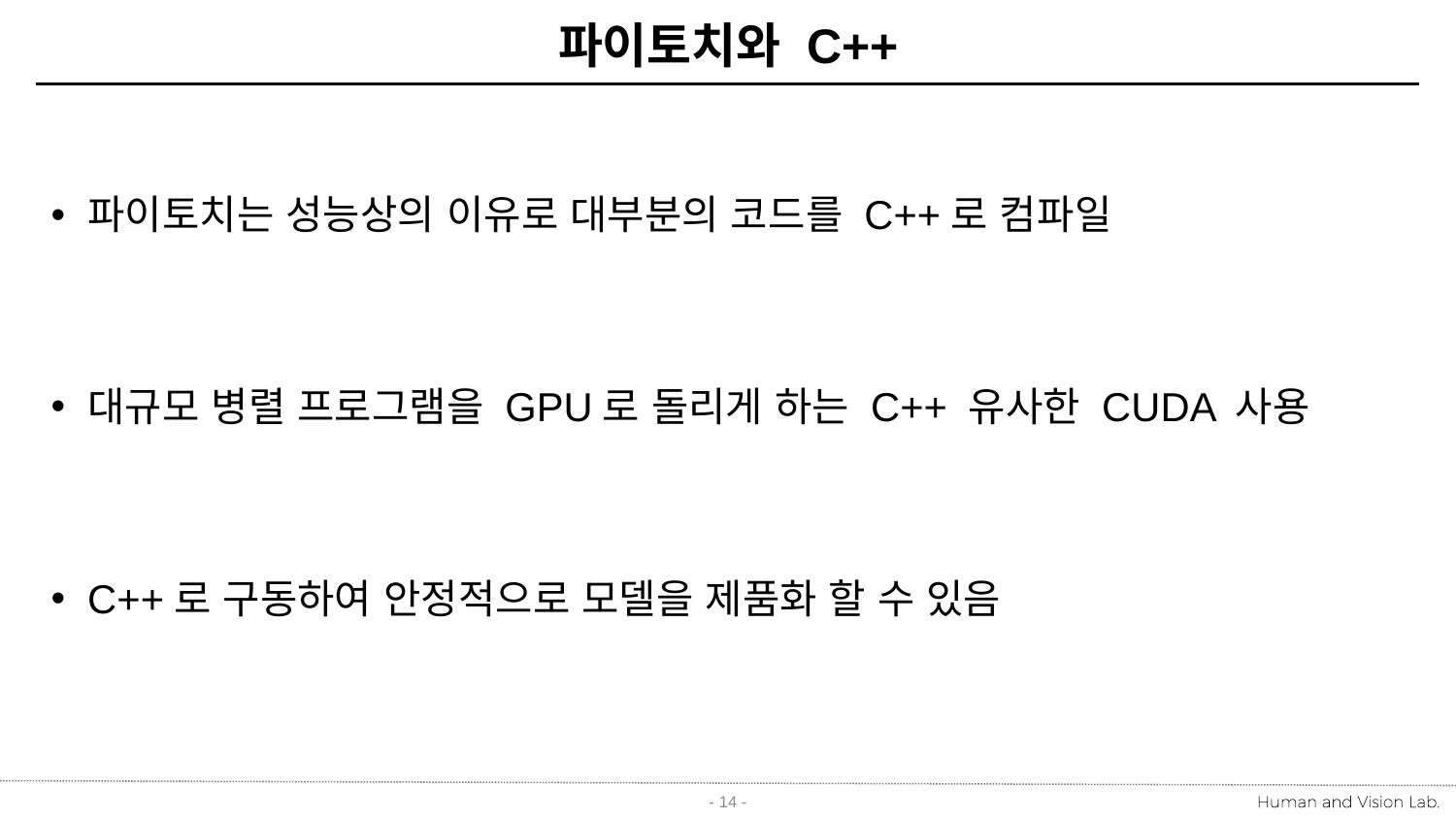

# 파이토치와 C++
파이토치는 성능상의 이유로 대부분의 코드를 C++로 컴파일

대규모 병렬 프로그램을 GPU로 돌리게 하는 C++ 유사한 CUDA 사용

C++로 구동하여 안정적으로 모델을 제품화 할 수 있음
- 14 -